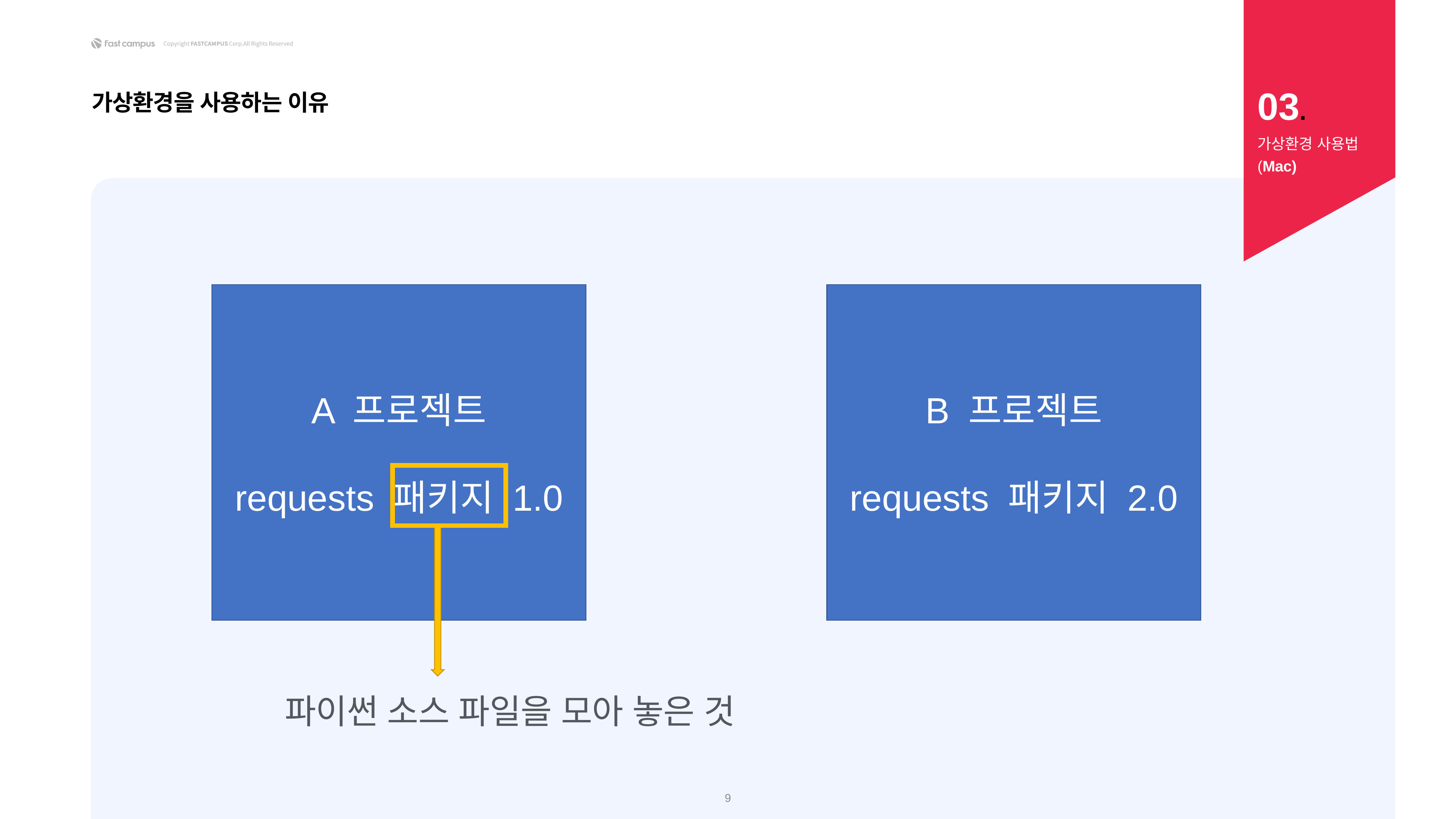

03.
가상환경을 사용하는 이유
가상환경 사용법
(Mac)
A 프로젝트

requests 패키지 1.0
B 프로젝트

requests 패키지 2.0

파이썬 소스 파일을 모아 놓은 것
9